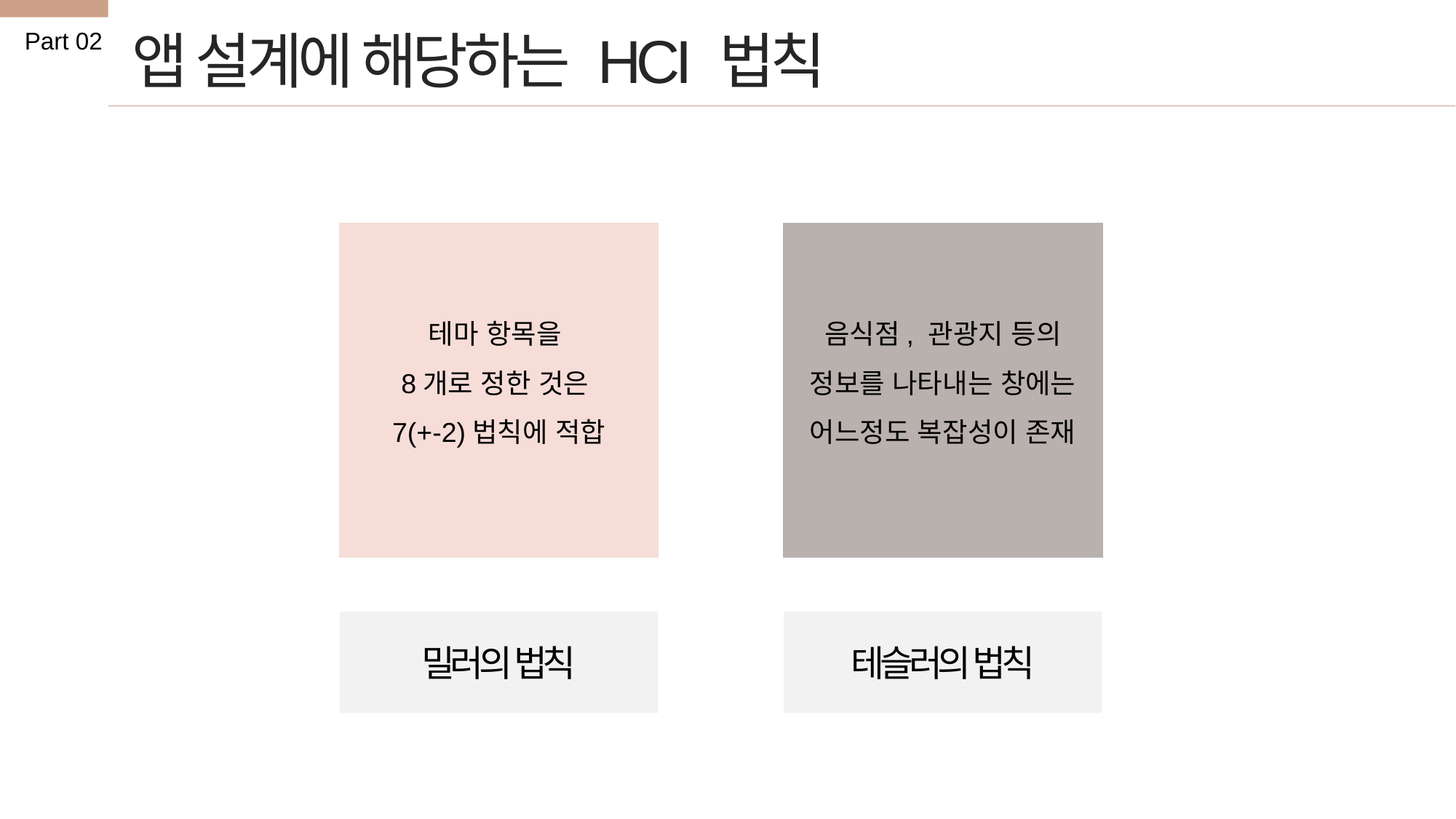

앱 설계에 해당하는 HCI 법칙
Part 02
테마 항목을
8개로 정한 것은
7(+-2)법칙에 적합

음식점, 관광지 등의
정보를 나타내는 창에는
어느정도 복잡성이 존재

밀러의 법칙
테슬러의 법칙